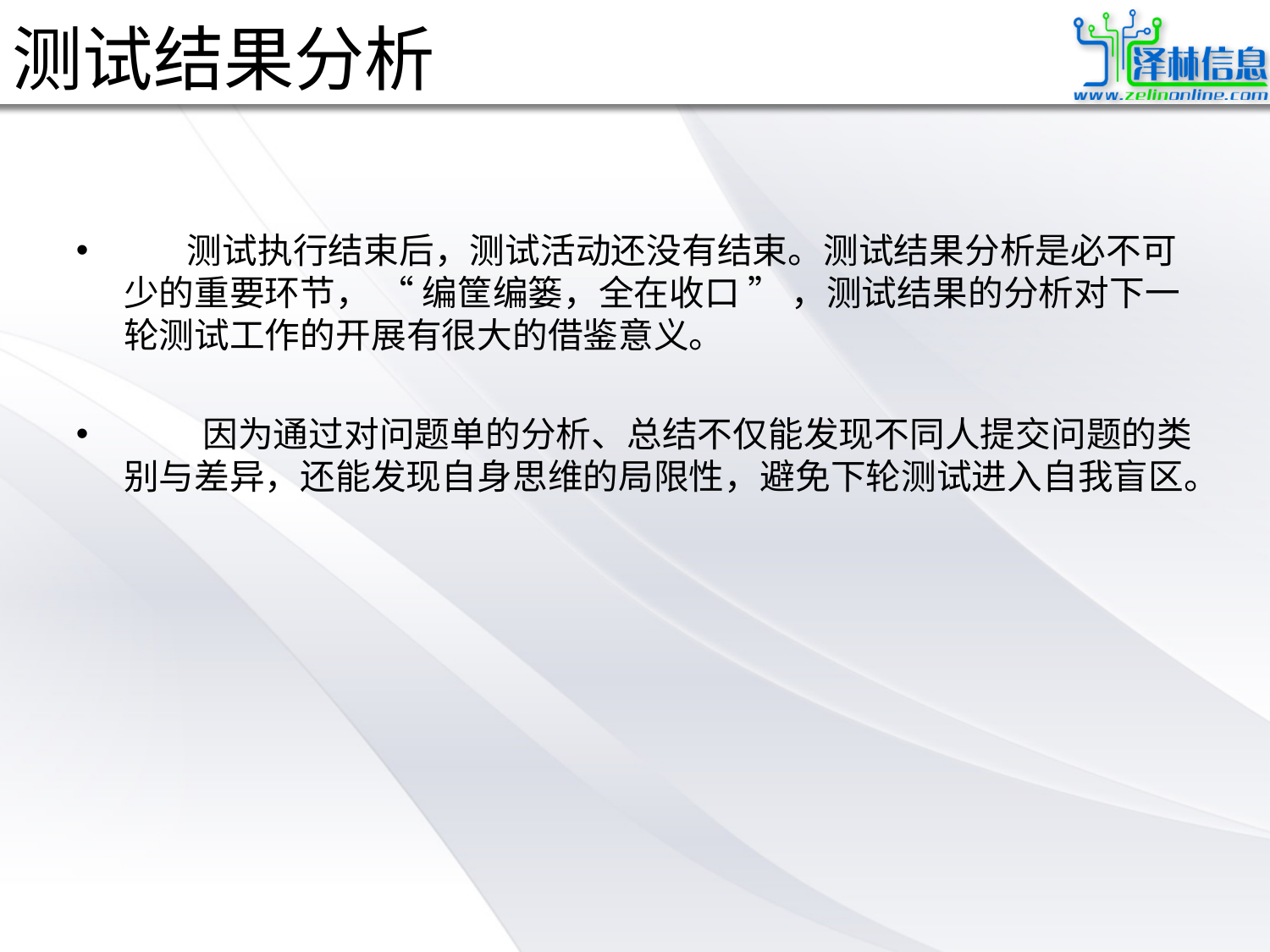

# 测试结果分析
       测试执行结束后，测试活动还没有结束。测试结果分析是必不可少的重要环节， “ 编筐编篓，全在收口 ” ，测试结果的分析对下一轮测试工作的开展有很大的借鉴意义。

         因为通过对问题单的分析、总结不仅能发现不同人提交问题的类别与差异，还能发现自身思维的局限性，避免下轮测试进入自我盲区。